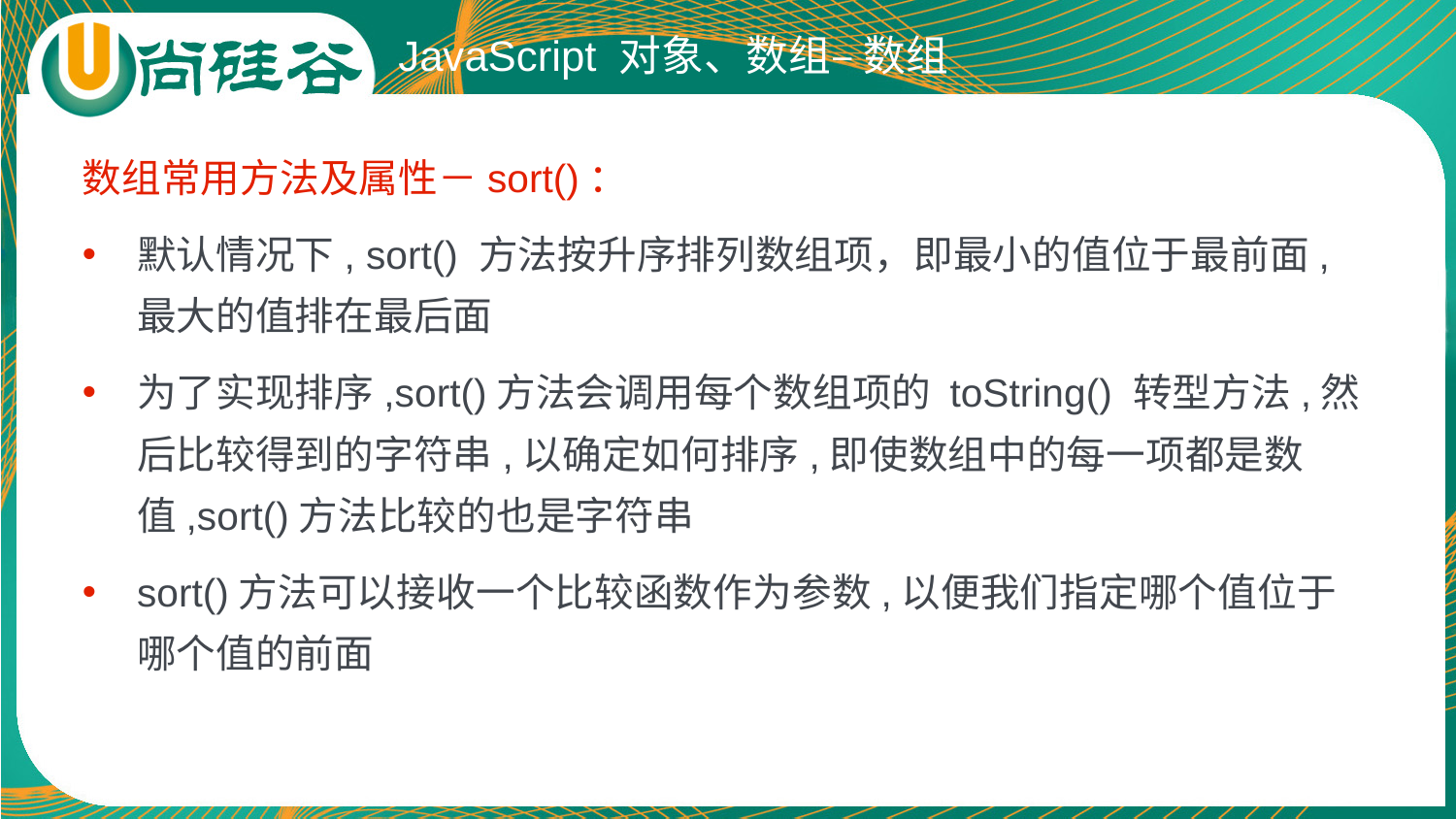

# JavaScript 对象、数组– 数组
数组常用方法及属性－sort()：
默认情况下, sort() 方法按升序排列数组项，即最小的值位于最前面,最大的值排在最后面
为了实现排序,sort()方法会调用每个数组项的 toString() 转型方法,然后比较得到的字符串,以确定如何排序,即使数组中的每一项都是数值,sort()方法比较的也是字符串
sort()方法可以接收一个比较函数作为参数,以便我们指定哪个值位于哪个值的前面